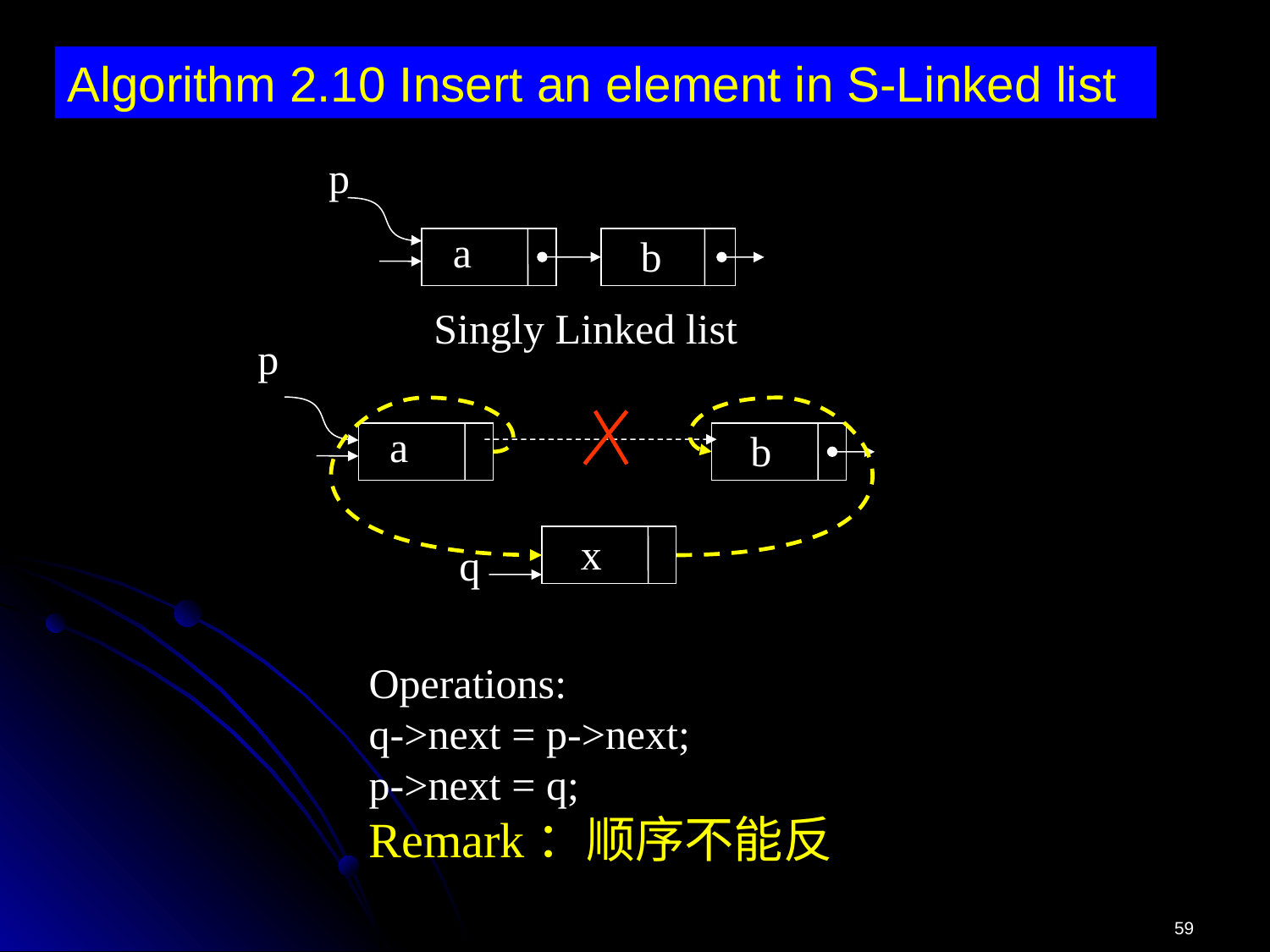

Algorithm 2.10 Insert an element in S-Linked list
p
a
b

Singly Linked list
p

a
b

x

q

Operations:
q->next = p->next;
p->next = q;
Remark：顺序不能反

59